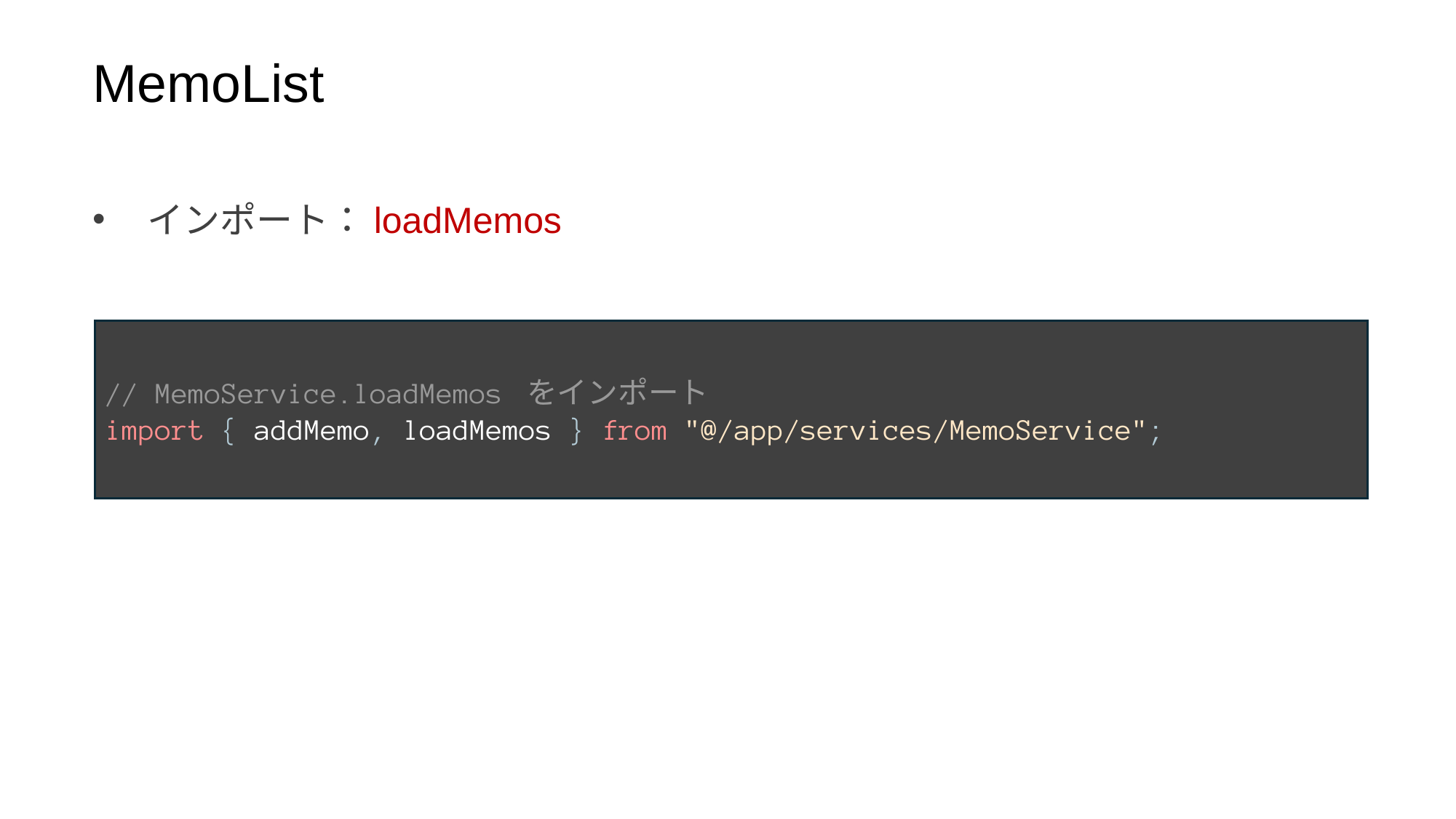

MemoList
インポート：loadMemos

// MemoService.loadMemos をインポート
import { addMemo, loadMemos } from "@/app/services/MemoService";